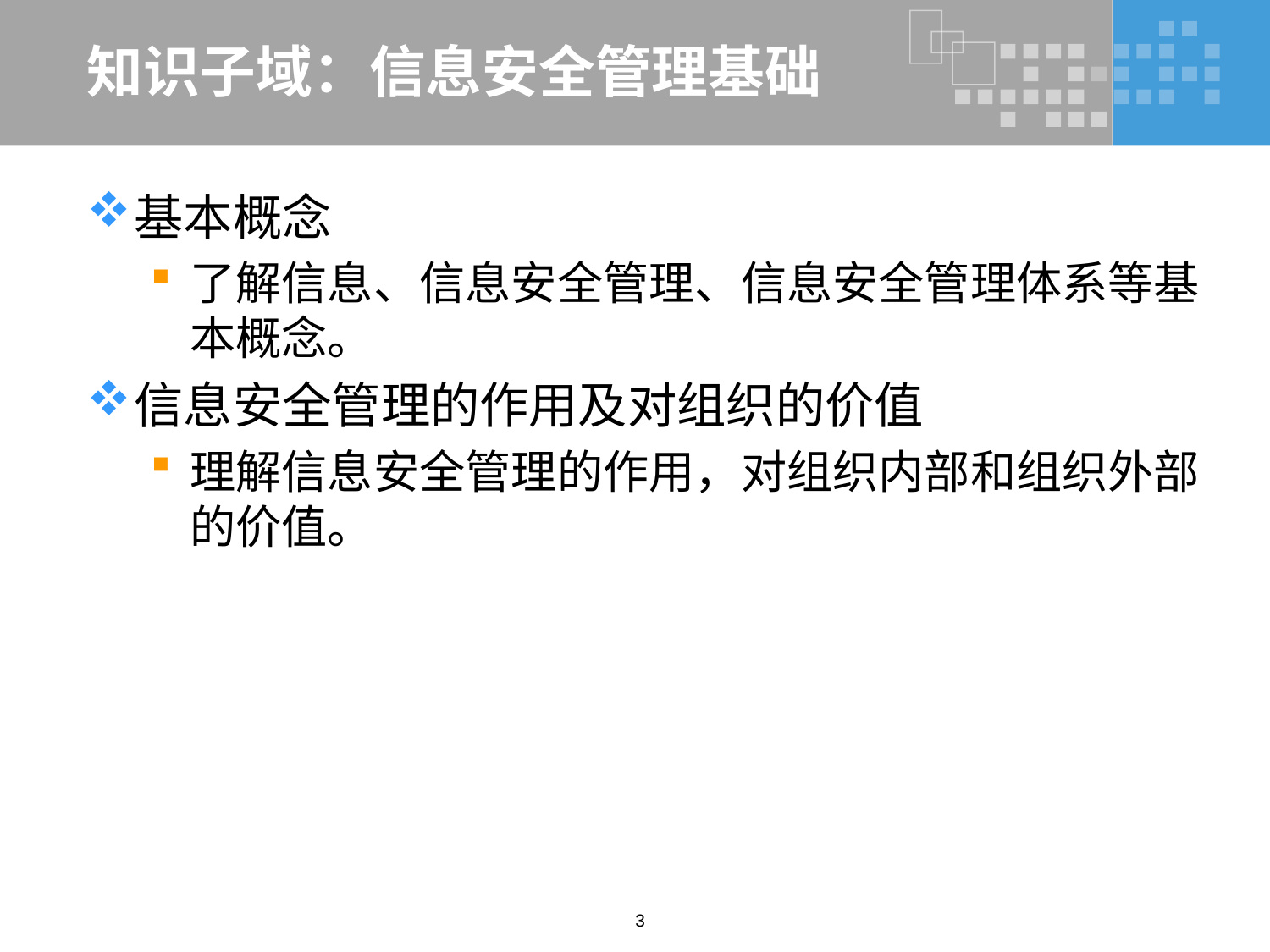

# 知识子域：信息安全管理基础
基本概念
了解信息、信息安全管理、信息安全管理体系等基本概念。
信息安全管理的作用及对组织的价值
理解信息安全管理的作用，对组织内部和组织外部的价值。

3